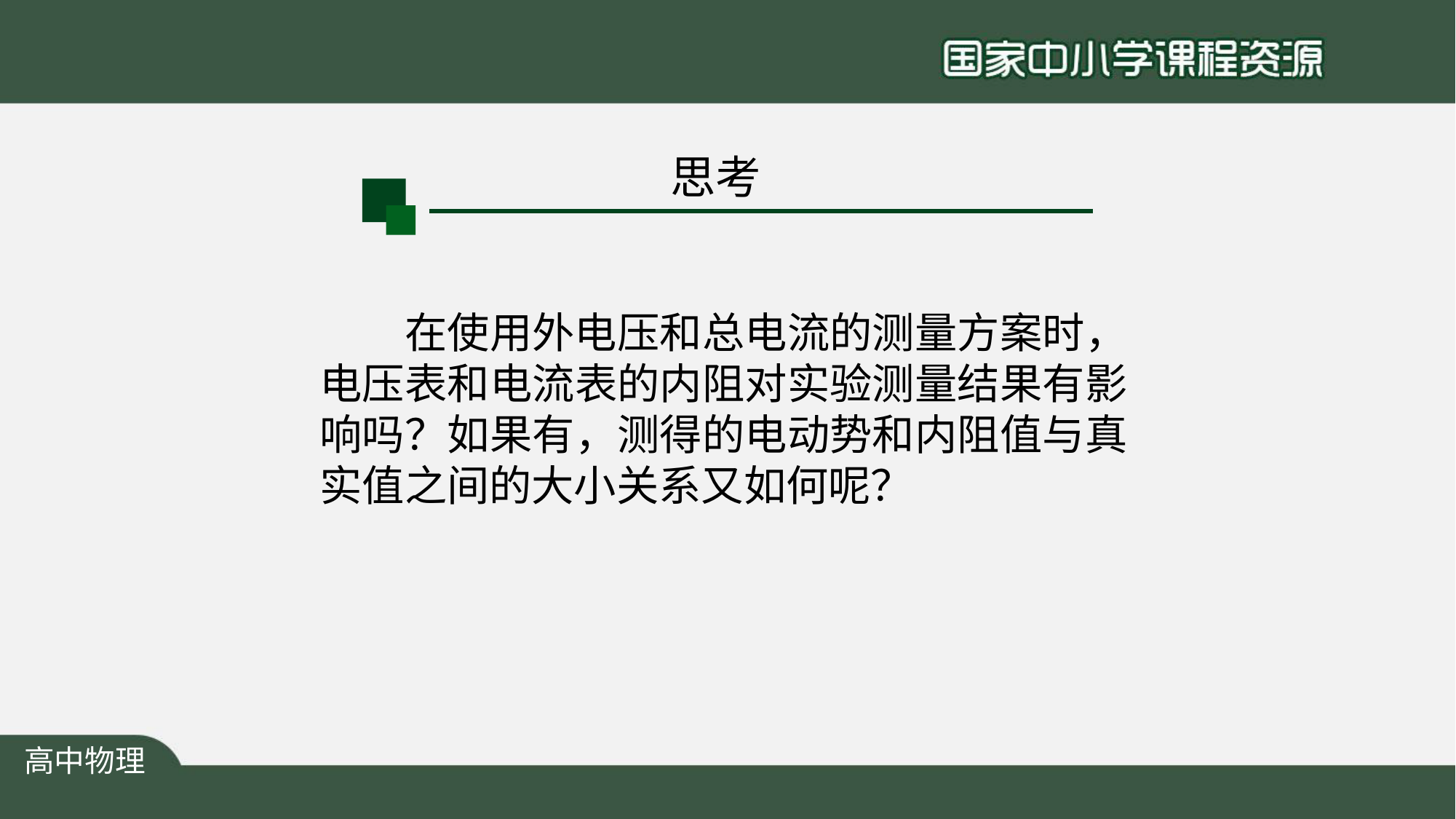

思考

# 在使用外电压和总电流的测量方案时， 电压表和电流表的内阻对实验测量结果有影 响吗？如果有，测得的电动势和内阻值与真 实值之间的大小关系又如何呢？
高中物理